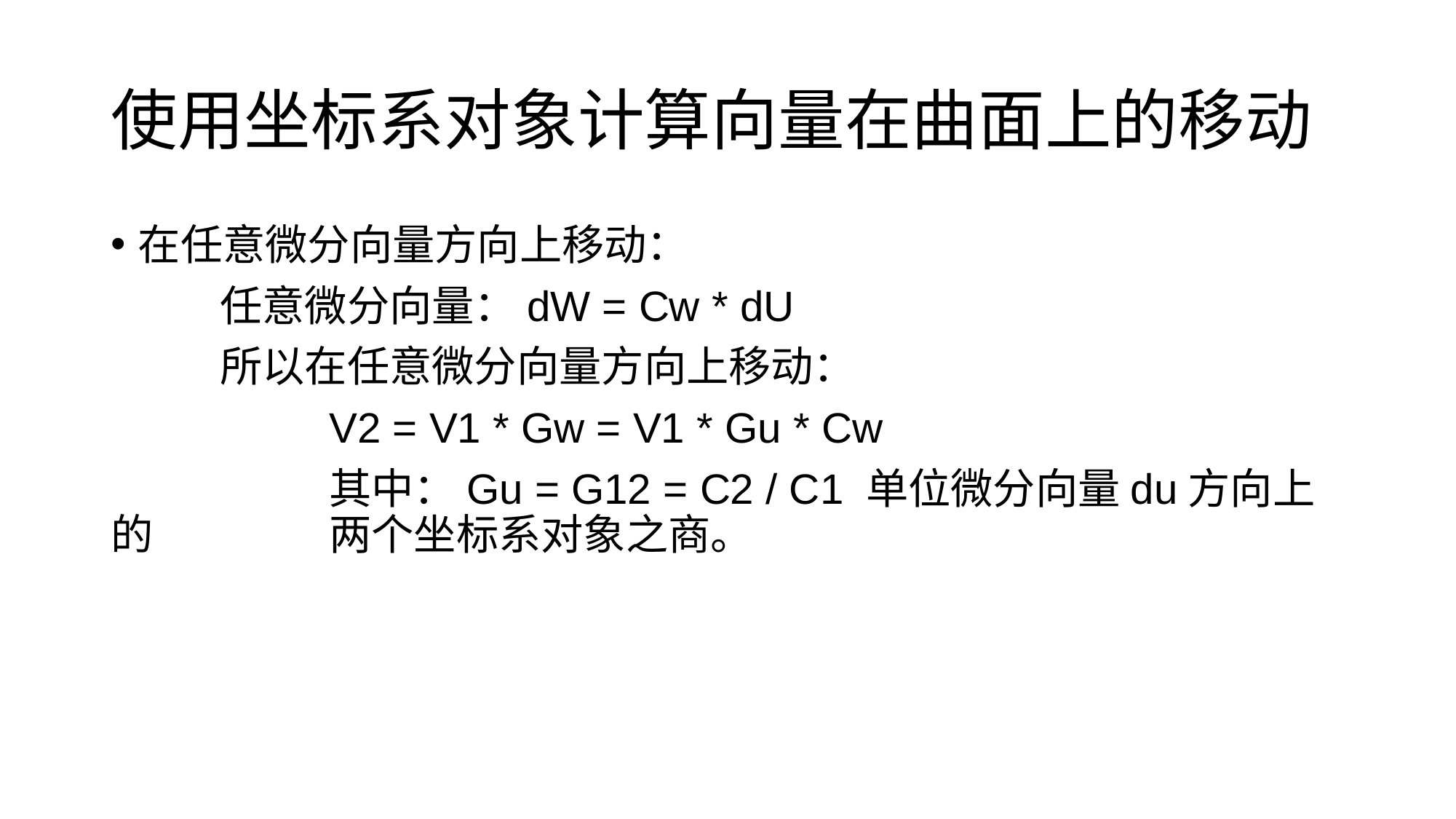

# 使用坐标系对象计算向量在曲面上的移动
在任意微分向量方向上移动：
	任意微分向量：dW = Cw * dU
	所以在任意微分向量方向上移动：
		V2 = V1 * Gw = V1 * Gu * Cw
		其中：Gu = G12 = C2 / C1 单位微分向量du方向上的        	两个坐标系对象之商。